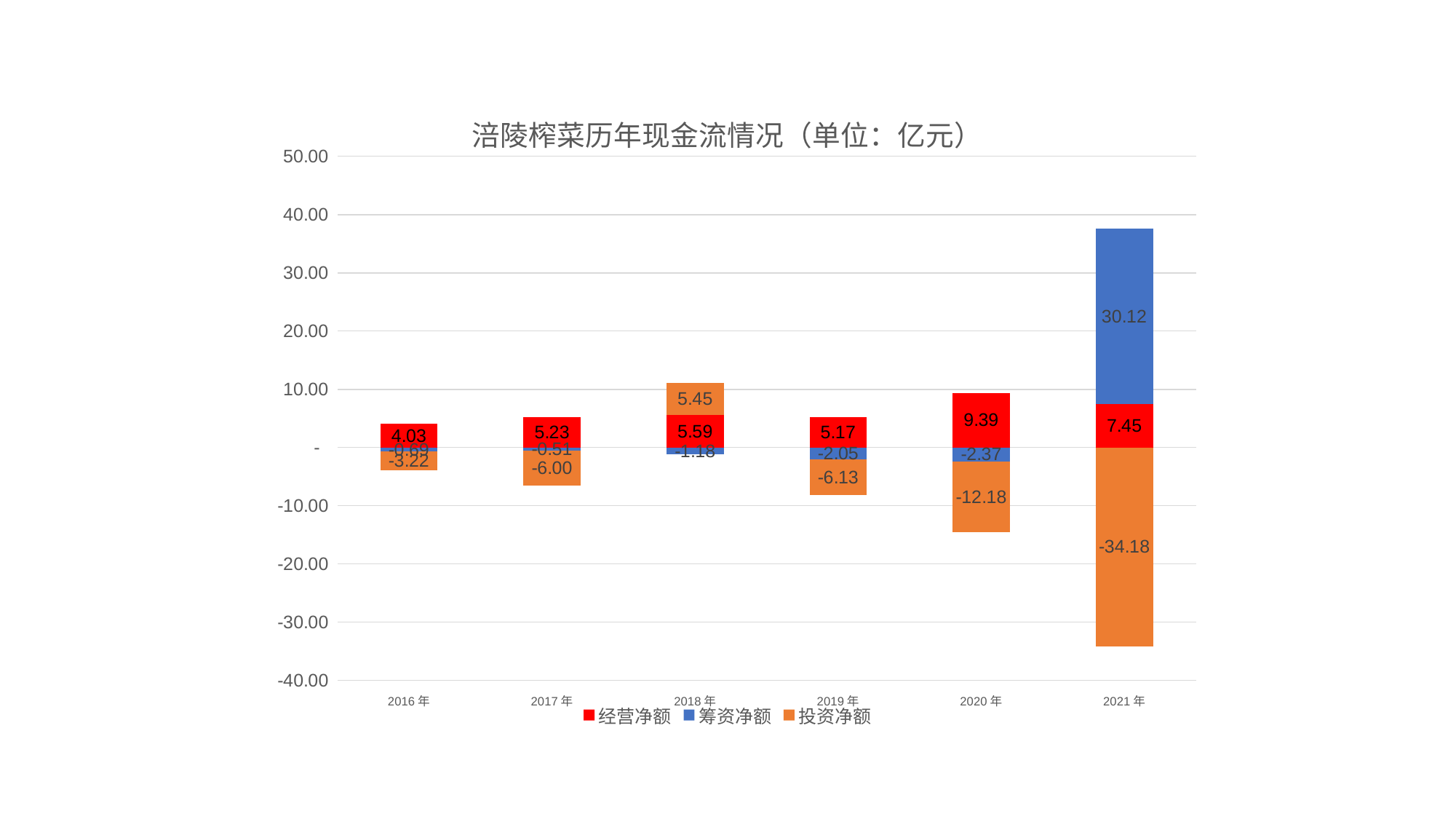

### Chart: 涪陵榨菜历年现金流情况（单位：亿元）

| Category | 经营净额 | 筹资净额 | 投资净额 |
|---|---|---|---|
| 2016年 | 4.03 | -0.69 | -3.22 |
| 2017年 | 5.23 | -0.51 | -6.0 |
| 2018年 | 5.59 | -1.18 | 5.45 |
| 2019年 | 5.17 | -2.05 | -6.13 |
| 2020年 | 9.39 | -2.37 | -12.18 |
| 2021年 | 7.45 | 30.12 | -34.18 |